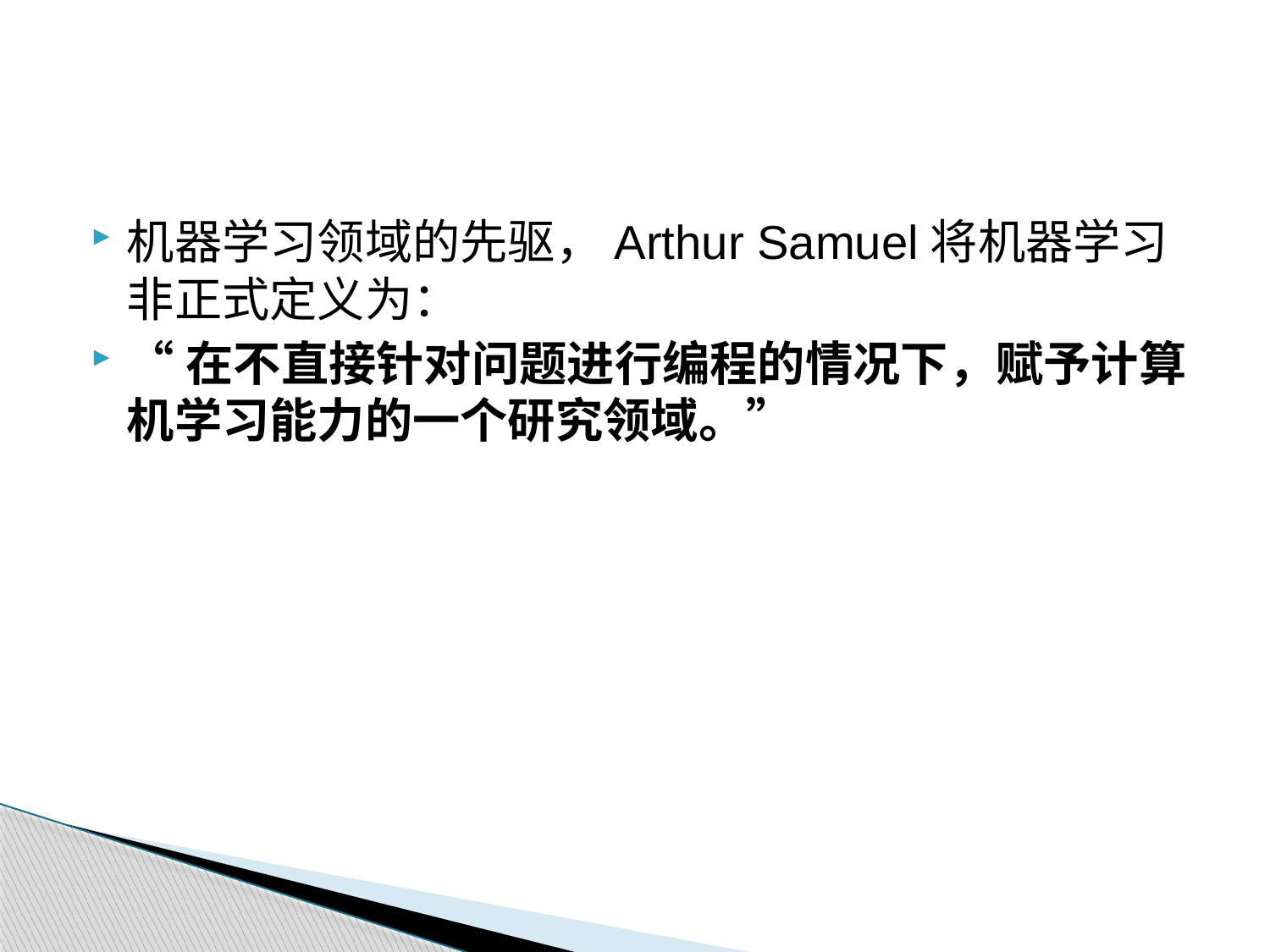

#
机器学习领域的先驱，Arthur Samuel将机器学习非正式定义为：
“在不直接针对问题进行编程的情况下，赋予计算机学习能力的一个研究领域。”